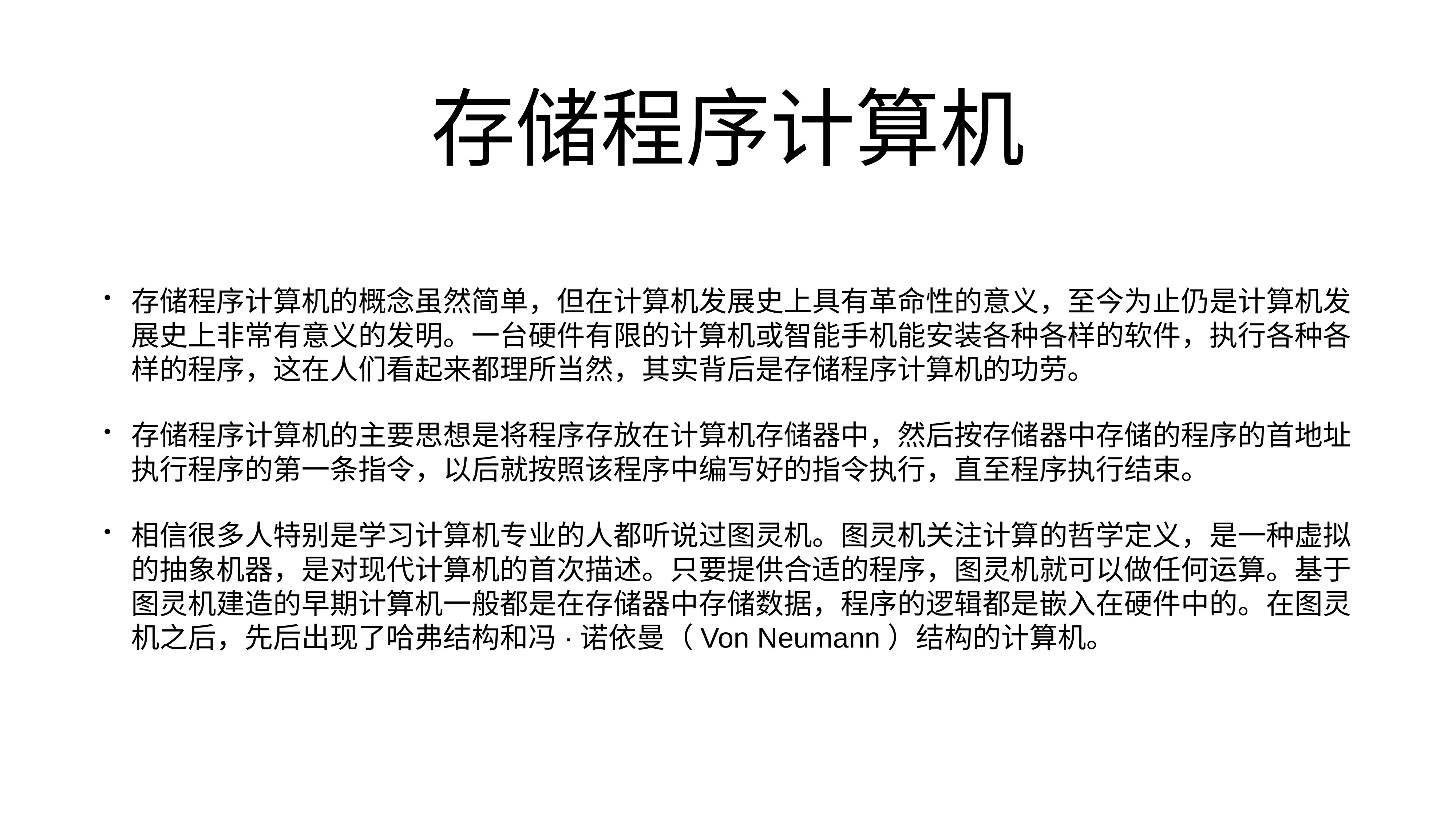

# 存储程序计算机
存储程序计算机的概念虽然简单，但在计算机发展史上具有革命性的意义，至今为止仍是计算机发展史上非常有意义的发明。一台硬件有限的计算机或智能手机能安装各种各样的软件，执行各种各样的程序，这在人们看起来都理所当然，其实背后是存储程序计算机的功劳。
存储程序计算机的主要思想是将程序存放在计算机存储器中，然后按存储器中存储的程序的首地址执行程序的第一条指令，以后就按照该程序中编写好的指令执行，直至程序执行结束。
相信很多人特别是学习计算机专业的人都听说过图灵机。图灵机关注计算的哲学定义，是一种虚拟的抽象机器，是对现代计算机的首次描述。只要提供合适的程序，图灵机就可以做任何运算。基于图灵机建造的早期计算机一般都是在存储器中存储数据，程序的逻辑都是嵌入在硬件中的。在图灵机之后，先后出现了哈弗结构和冯·诺依曼（Von Neumann）结构的计算机。